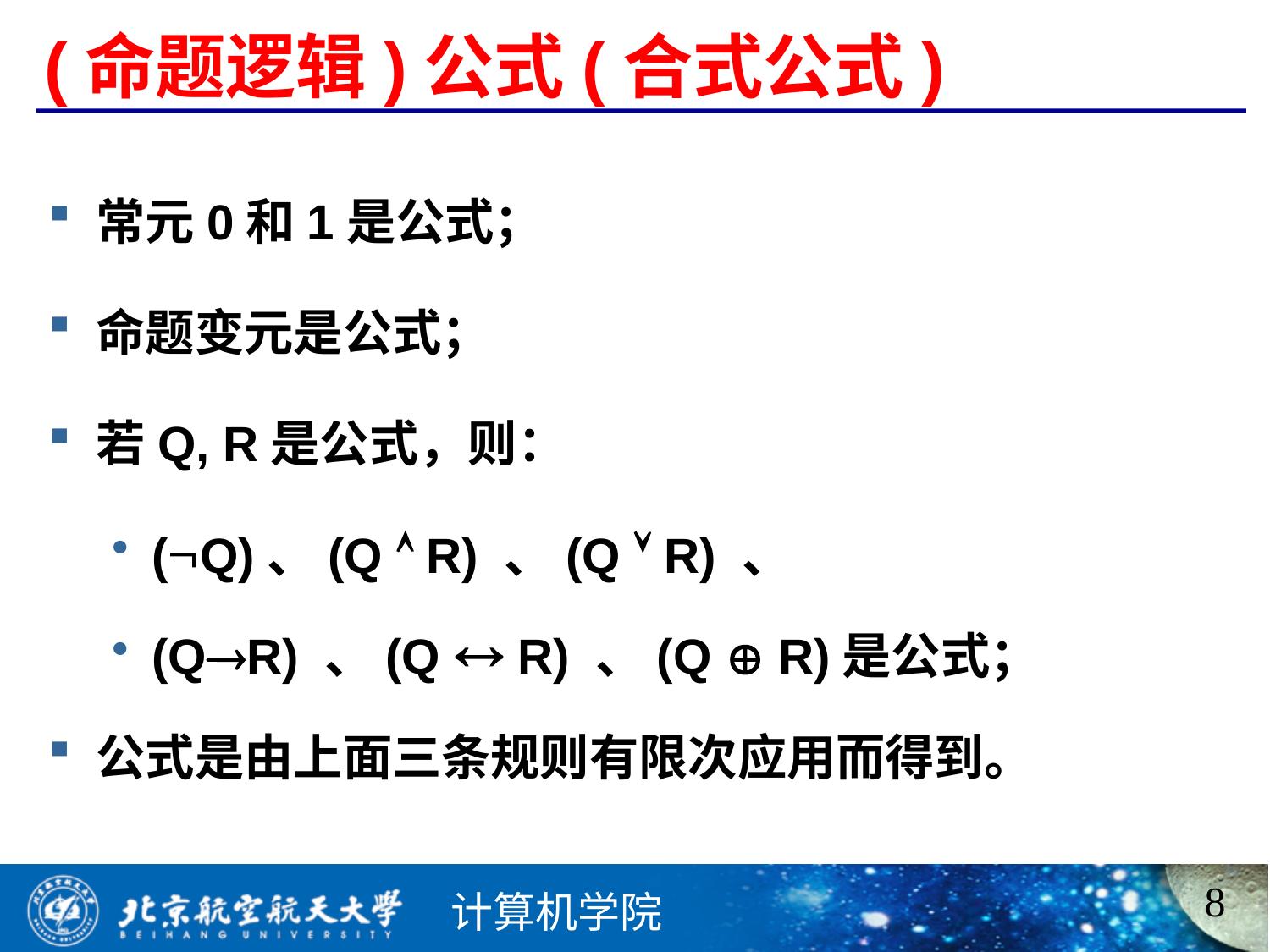

# (命题逻辑)公式(合式公式)
常元0和1是公式；
命题变元是公式；
若Q, R是公式，则：
(¬Q)、(Q ∧ R) 、(Q ∨ R) 、
(Q→R) 、(Q ↔ R) 、(Q ⊕ R)是公式；
公式是由上面三条规则有限次应用而得到。